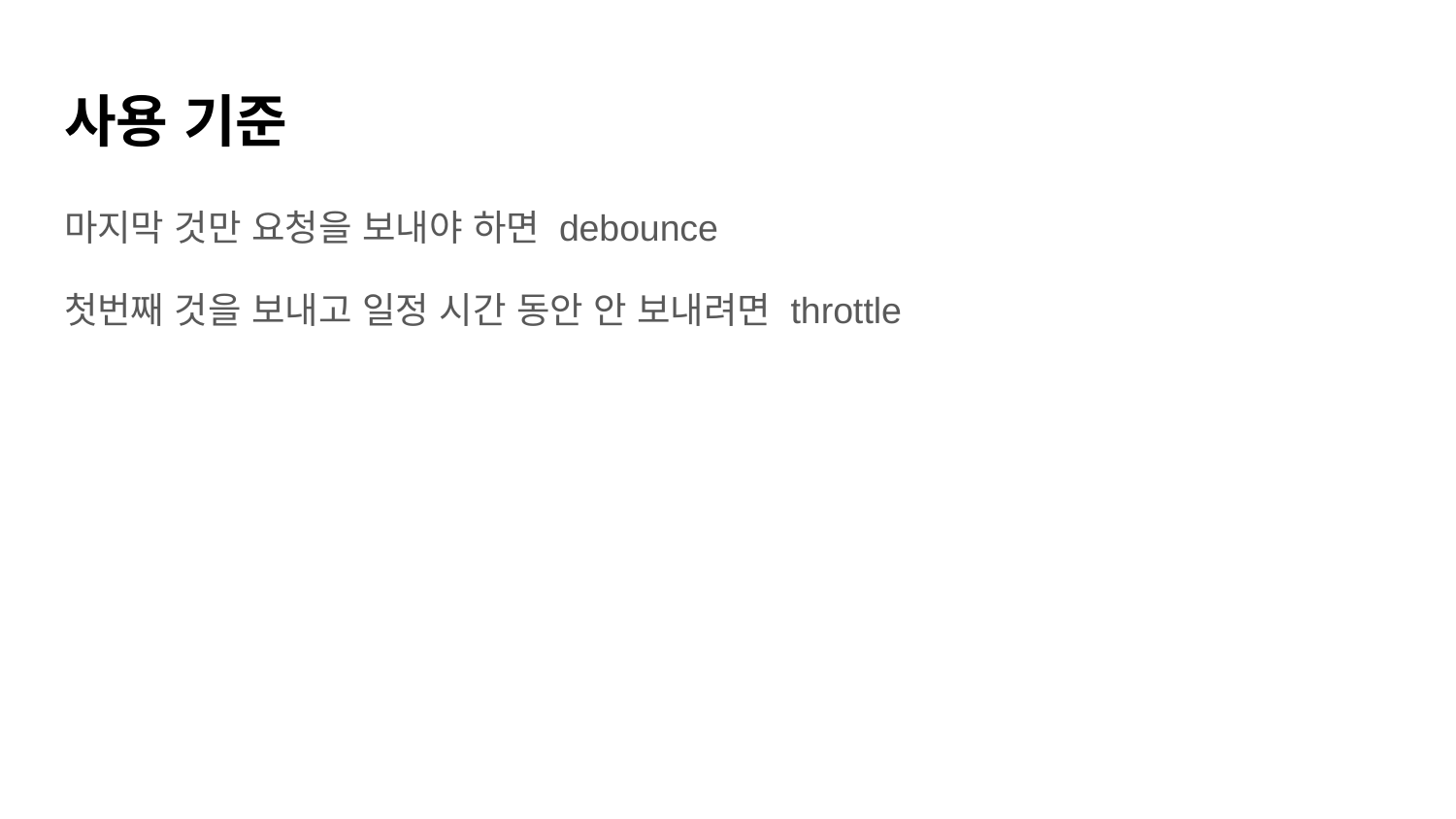

# 사용 기준
마지막 것만 요청을 보내야 하면 debounce
첫번째 것을 보내고 일정 시간 동안 안 보내려면 throttle